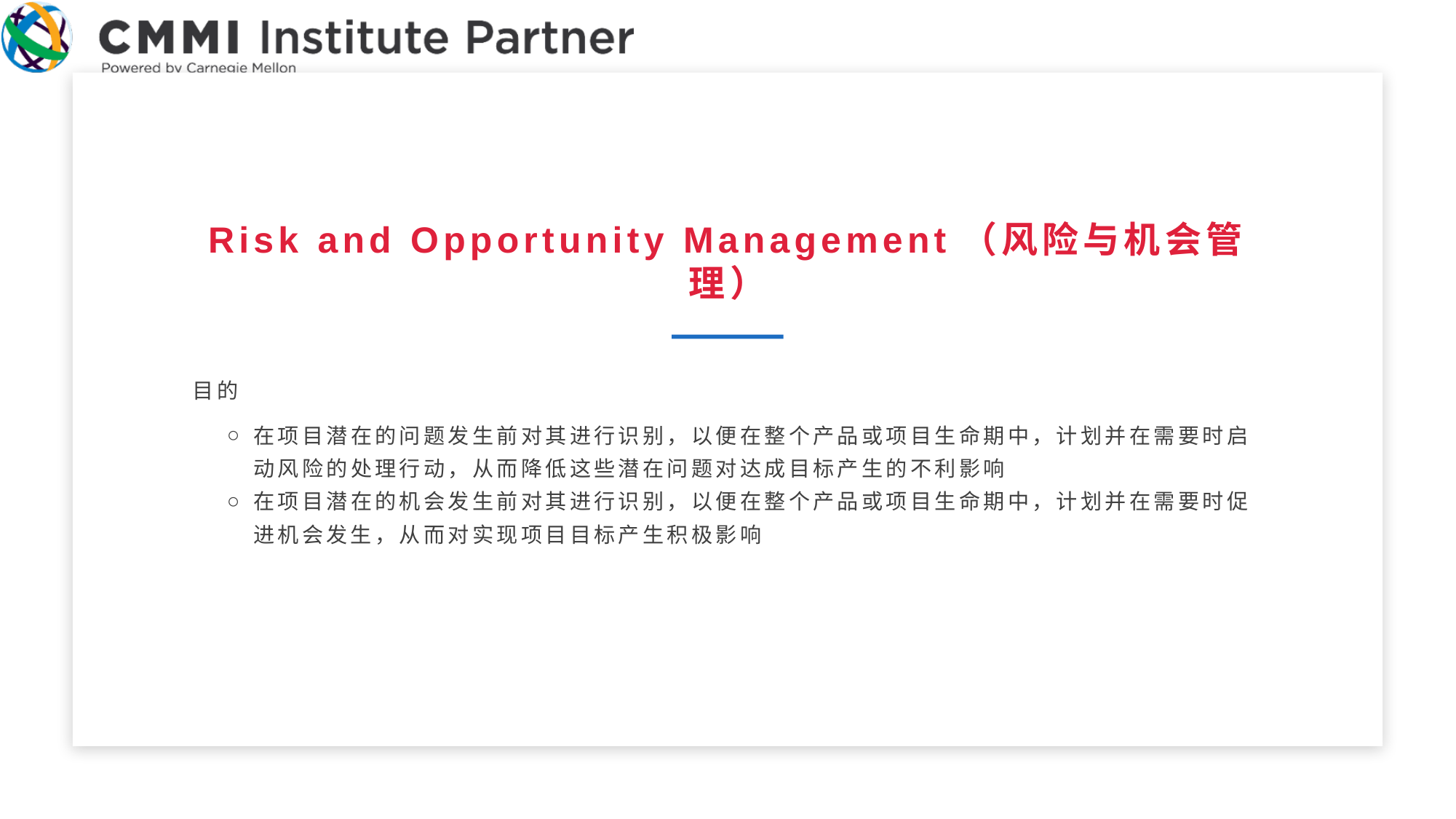

Risk and Opportunity Management（风险与机会管理）

目的
在项目潜在的问题发生前对其进行识别，以便在整个产品或项目生命期中，计划并在需要时启动风险的处理行动，从而降低这些潜在问题对达成目标产生的不利影响
在项目潜在的机会发生前对其进行识别，以便在整个产品或项目生命期中，计划并在需要时促进机会发生，从而对实现项目目标产生积极影响